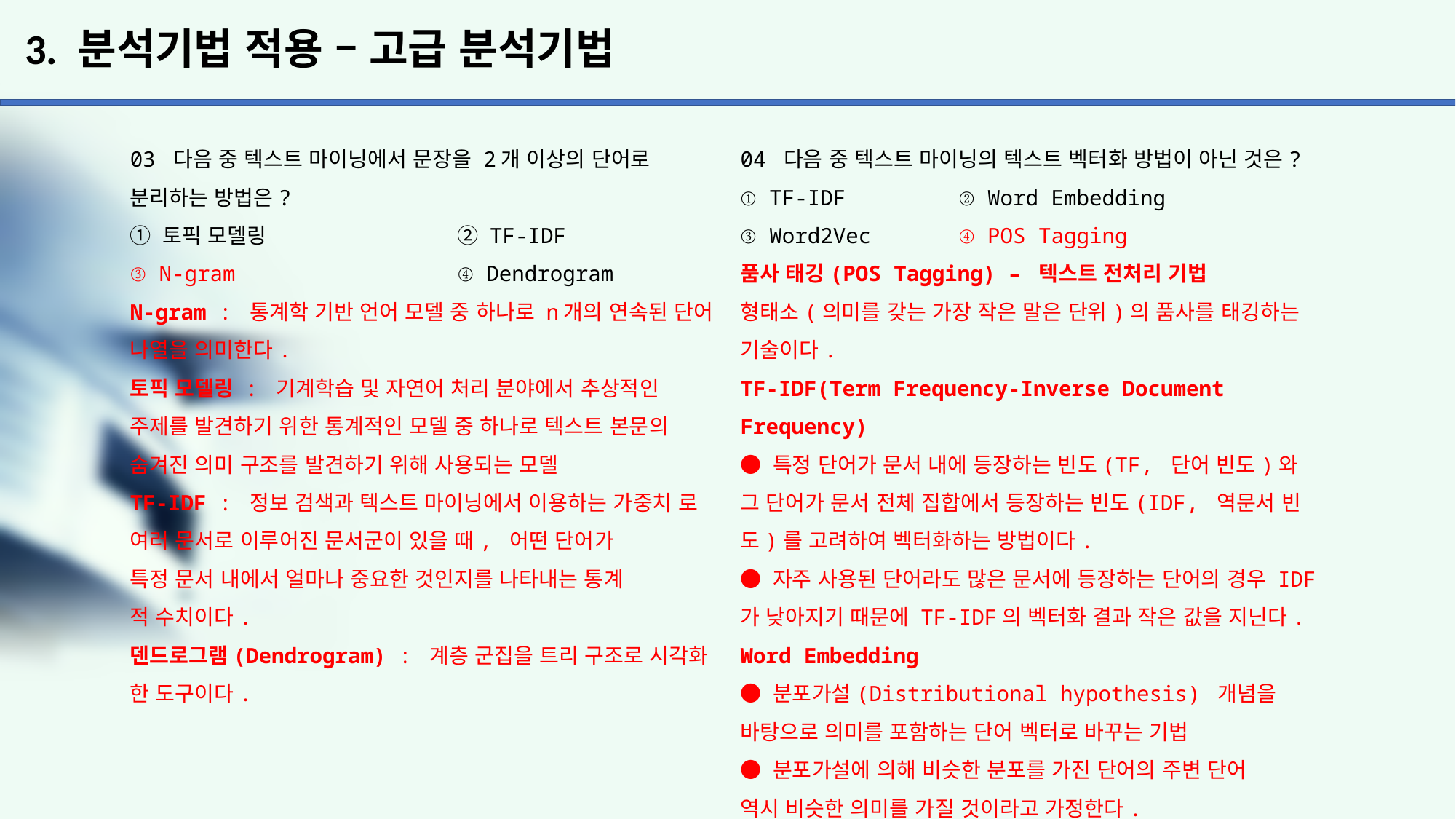

# 3. 분석기법 적용 – 고급 분석기법
03 다음 중 텍스트 마이닝에서 문장을 2개 이상의 단어로 분리하는 방법은?
① 토픽 모델링		② TF-IDF
③ N-gram			④ Dendrogram
N-gram : 통계학 기반 언어 모델 중 하나로 n개의 연속된 단어 나열을 의미한다.
토픽 모델링 : 기계학습 및 자연어 처리 분야에서 추상적인
주제를 발견하기 위한 통계적인 모델 중 하나로 텍스트 본문의 숨겨진 의미 구조를 발견하기 위해 사용되는 모델
TF-IDF : 정보 검색과 텍스트 마이닝에서 이용하는 가중치 로 여러 문서로 이루어진 문서군이 있을 때, 어떤 단어가
특정 문서 내에서 얼마나 중요한 것인지를 나타내는 통계
적 수치이다.
덴드로그램(Dendrogram) : 계층 군집을 트리 구조로 시각화
한 도구이다.
04 다음 중 텍스트 마이닝의 텍스트 벡터화 방법이 아닌 것은?
① TF-IDF       	② Word Embedding
③ Word2Vec      	④ POS Tagging
품사 태깅(POS Tagging) – 텍스트 전처리 기법
형태소(의미를 갖는 가장 작은 말은 단위)의 품사를 태깅하는 기술이다.
TF-IDF(Term Frequency-Inverse Document Frequency)
● 특정 단어가 문서 내에 등장하는 빈도(TF, 단어 빈도)와
그 단어가 문서 전체 집합에서 등장하는 빈도(IDF, 역문서 빈도)를 고려하여 벡터화하는 방법이다.
● 자주 사용된 단어라도 많은 문서에 등장하는 단어의 경우 IDF가 낮아지기 때문에 TF-IDF의 벡터화 결과 작은 값을 지닌다.
Word Embedding
● 분포가설(Distributional hypothesis) 개념을 바탕으로 의미를 포함하는 단어 벡터로 바꾸는 기법
● 분포가설에 의해 비슷한 분포를 가진 단어의 주변 단어
역시 비슷한 의미를 가질 것이라고 가정한다.
예) LSA, Work2Vec, FastText, Glove
Work2Vec : Word Embedding 기법 중 하나로 워드 임베딩에
기반하여 각 단어 간의 유사도를 벡터화하여 해당 단어의 의미를 수치화 할 수 있는 방식